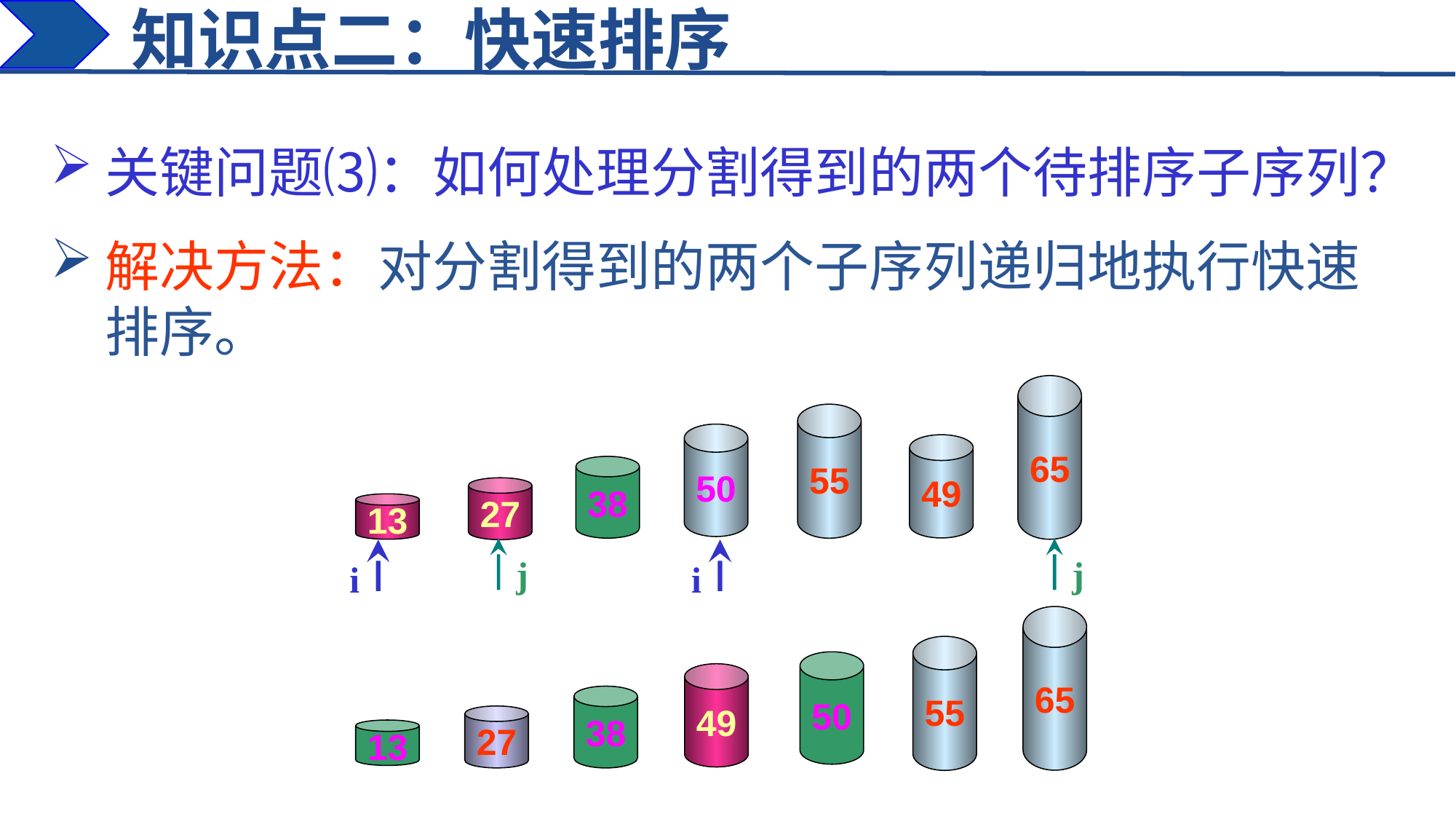

知识点二：快速排序
关键问题⑶：如何处理分割得到的两个待排序子序列？
解决方法：对分割得到的两个子序列递归地执行快速排序。
65
55
50
49
38
27
13

j

j

i

i
65
55
50
49
38
27
13